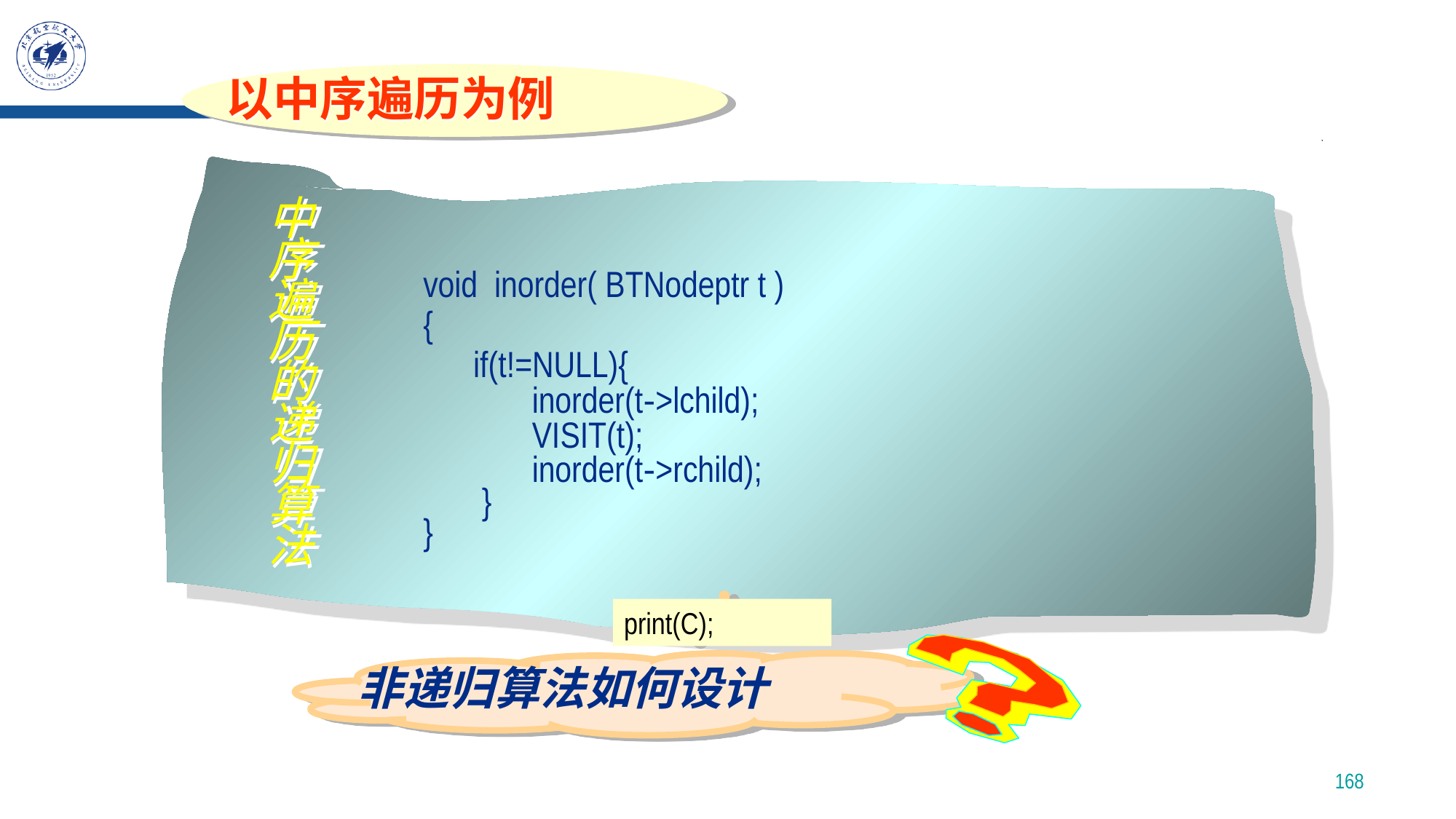

以中序遍历为例

中
序
遍
历
的
递
归
算
法
void  inorder( BTNodeptr t )
{
      if(t!=NULL){
             inorder(t->lchild);
             VISIT(t);
             inorder(t->rchild);
       }
}
print(C);

非递归算法如何设计
168